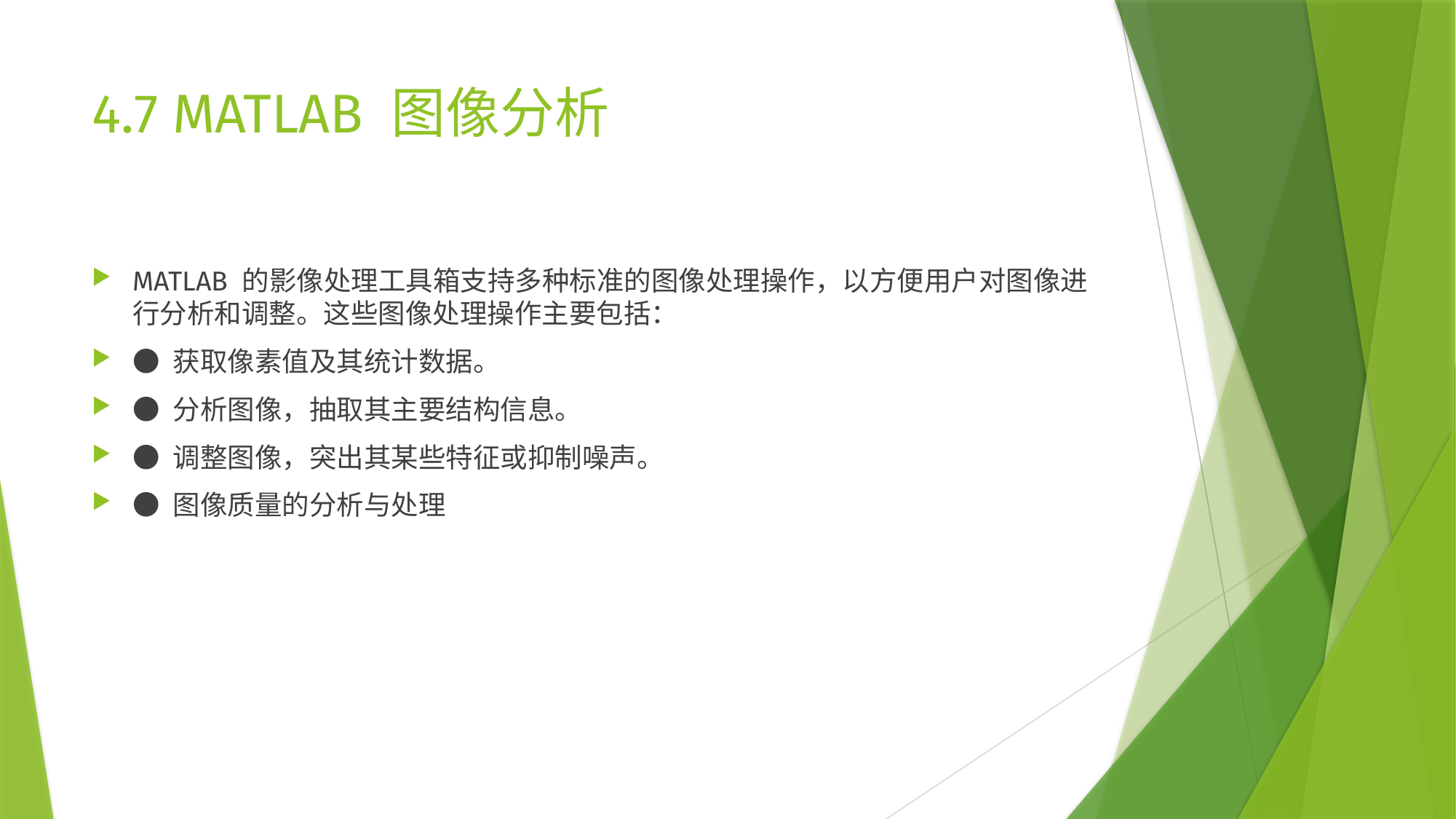

# 4.7 MATLAB 图像分析
MATLAB 的影像处理工具箱支持多种标准的图像处理操作，以方便用户对图像进行分析和调整。这些图像处理操作主要包括：
● 获取像素值及其统计数据。
● 分析图像，抽取其主要结构信息。
● 调整图像，突出其某些特征或抑制噪声。
● 图像质量的分析与处理